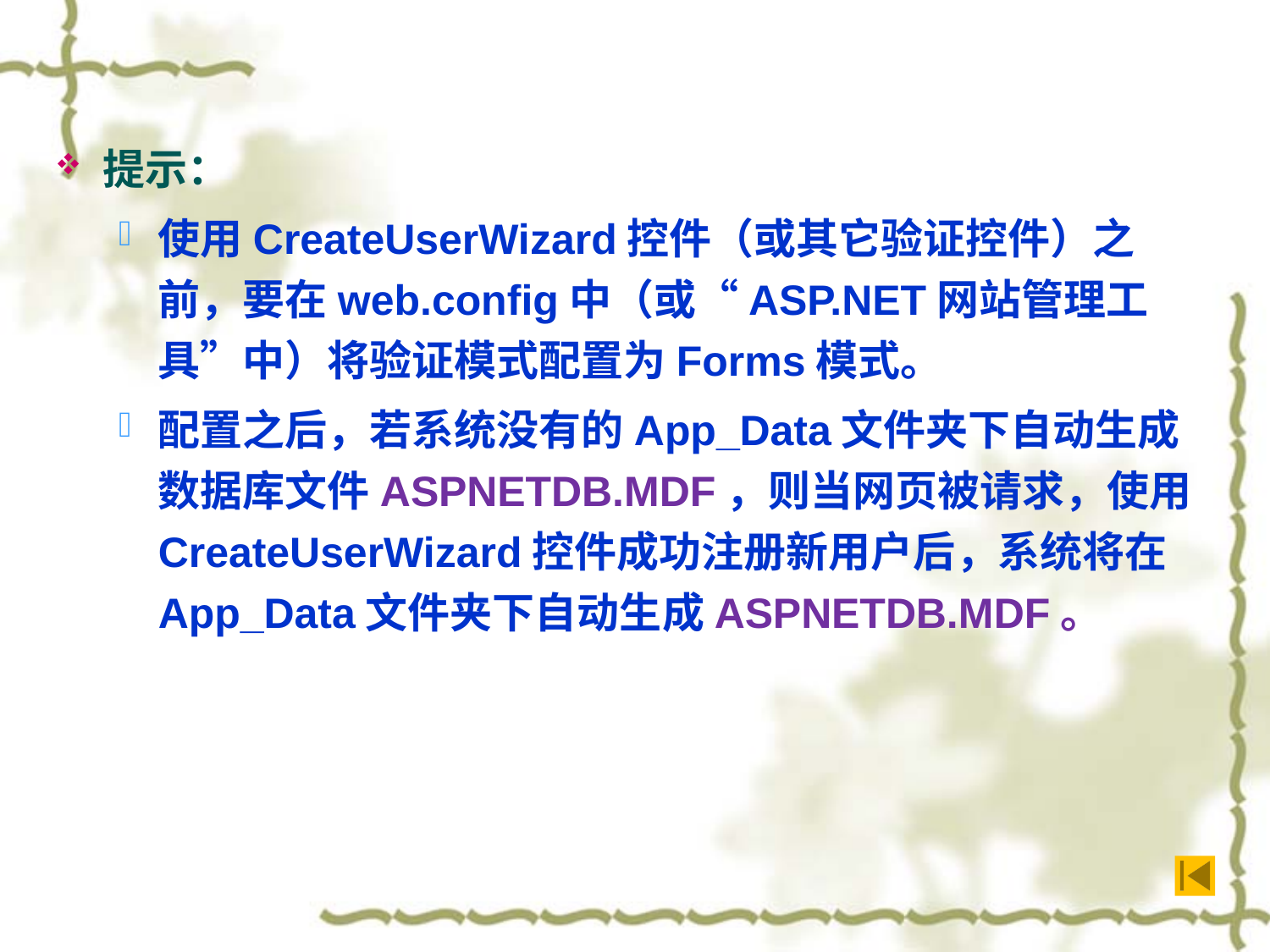

提示：
使用CreateUserWizard控件（或其它验证控件）之前，要在web.config中（或“ASP.NET网站管理工具”中）将验证模式配置为Forms模式。
配置之后，若系统没有的App_Data文件夹下自动生成数据库文件ASPNETDB.MDF，则当网页被请求，使用CreateUserWizard控件成功注册新用户后，系统将在App_Data文件夹下自动生成ASPNETDB.MDF。